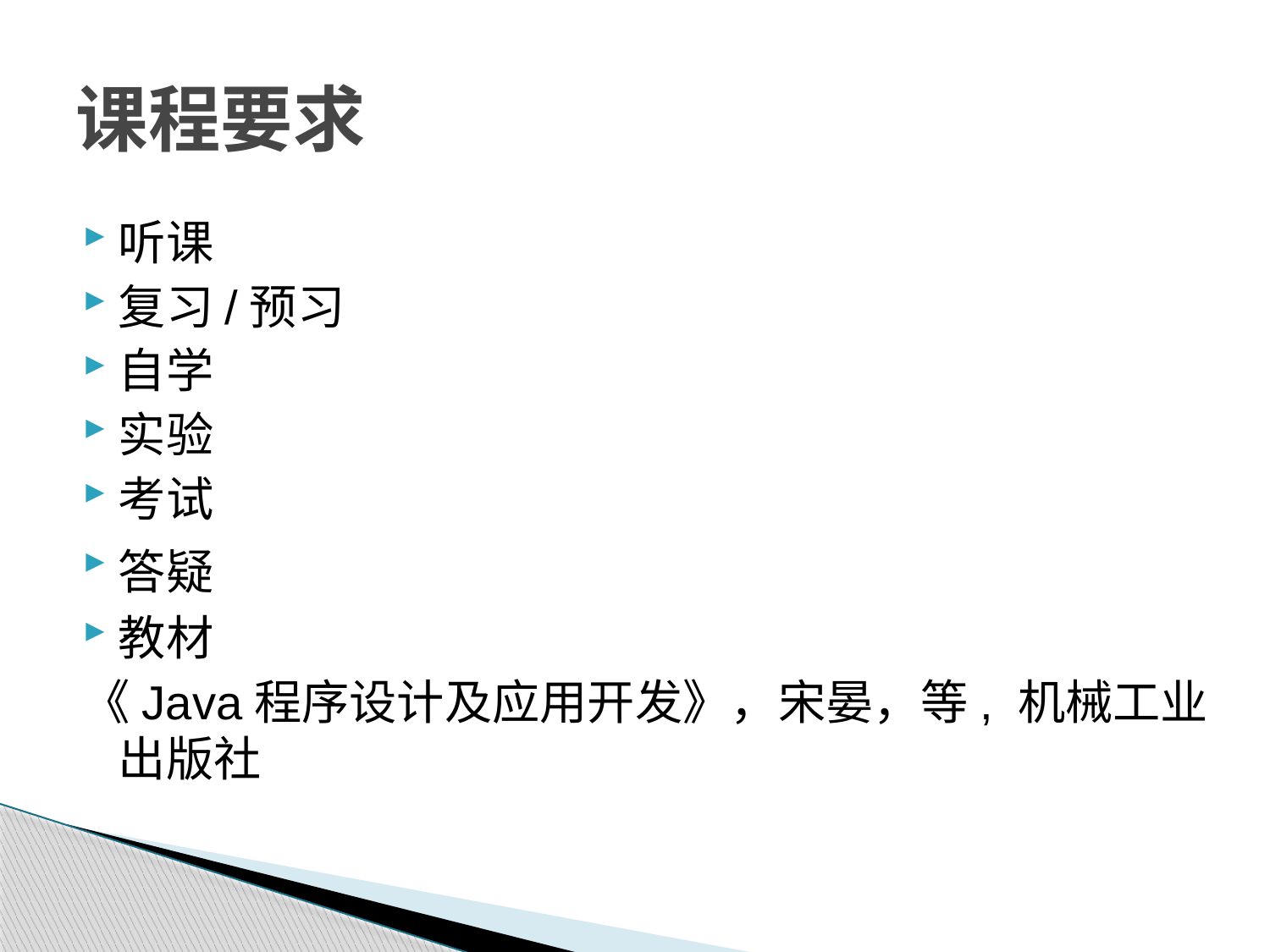

# 课程要求
听课
复习/预习
自学
实验
考试
答疑
教材
《Java程序设计及应用开发》，宋晏，等, 机械工业出版社